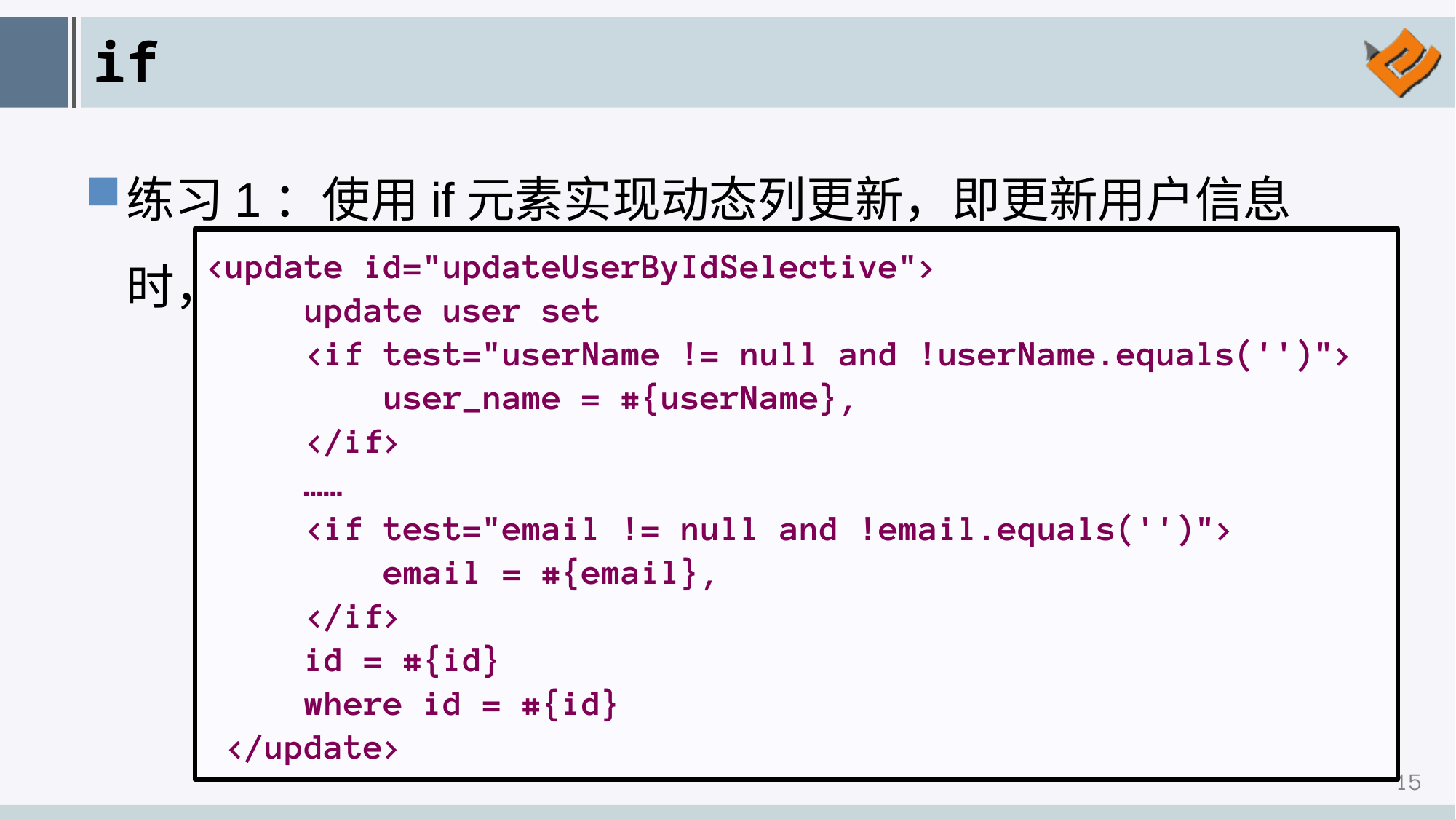

# if
练习1：使用if元素实现动态列更新，即更新用户信息时，只更新有变化的字段
<update id="updateUserByIdSelective">
     update user set
     <if test="userName != null and !userName.equals('')">
         user_name = #{userName},
     </if>
     ……
     <if test="email != null and !email.equals('')">
         email = #{email},
     </if>
     id = #{id}
     where id = #{id}
 </update>